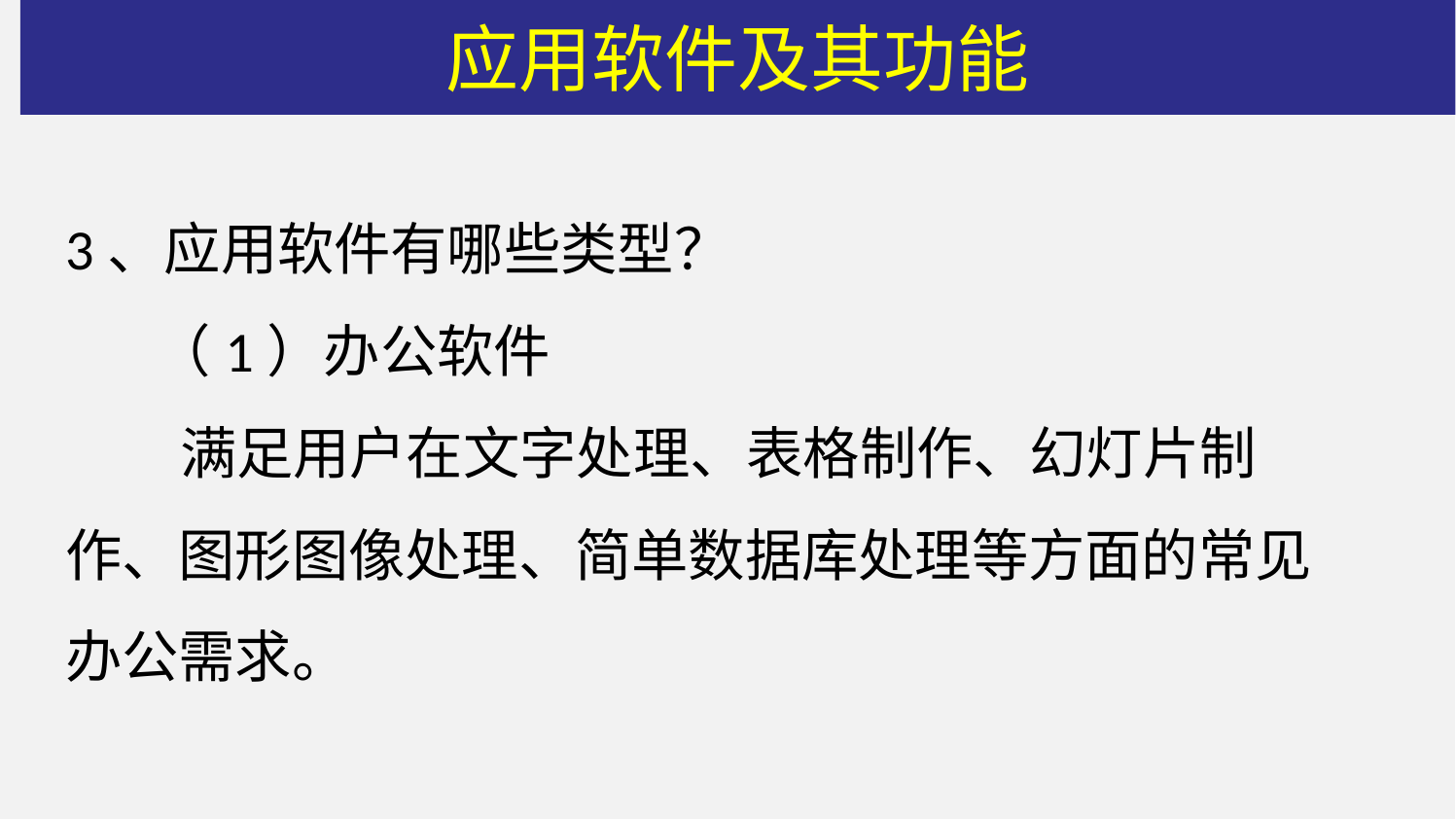

# 应用软件及其功能
3、应用软件有哪些类型？
      （1）办公软件
        满足用户在文字处理、表格制作、幻灯片制作、图形图像处理、简单数据库处理等方面的常见办公需求。